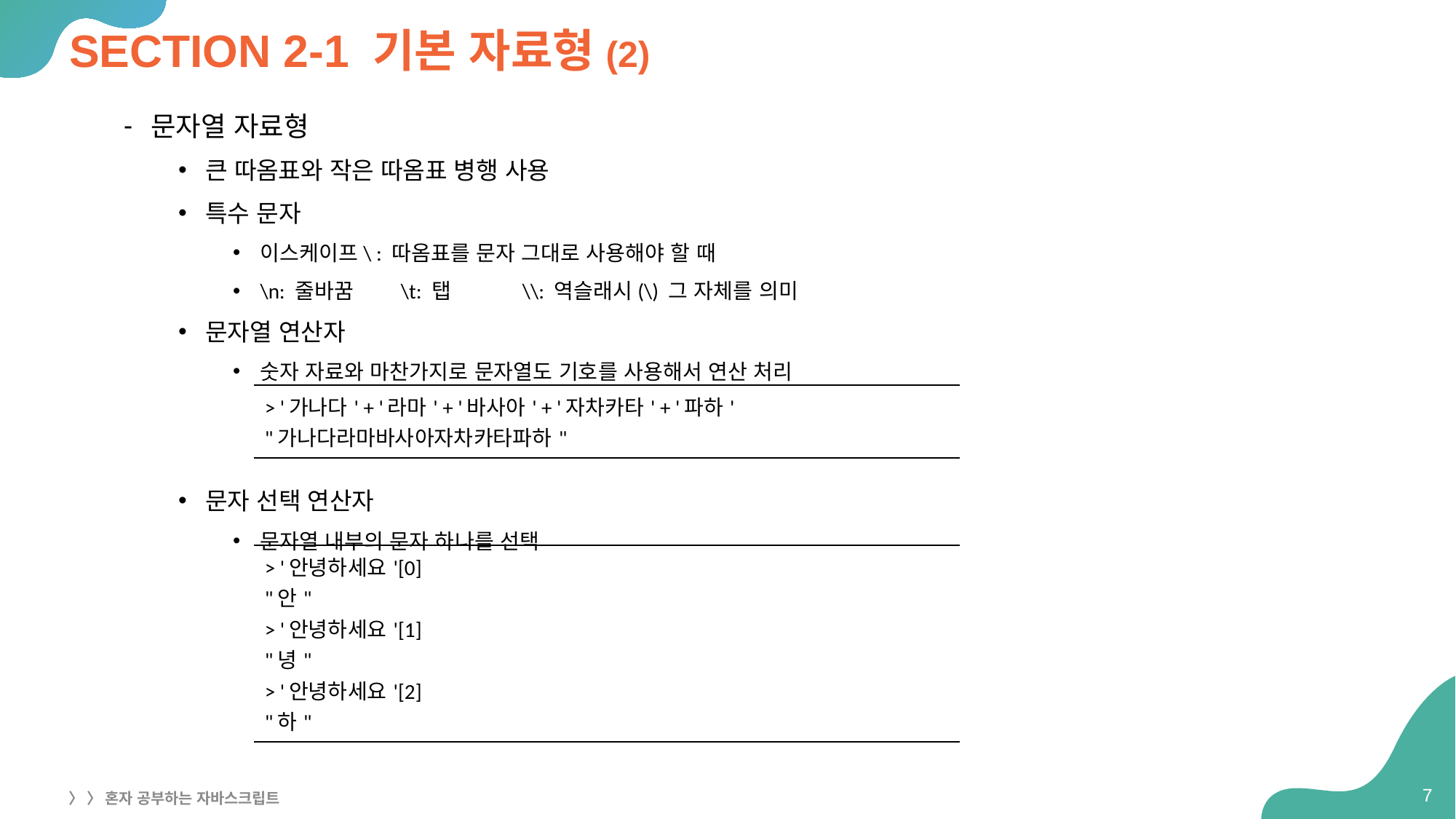

# SECTION 2-1 기본 자료형(2)
문자열 자료형
큰 따옴표와 작은 따옴표 병행 사용
특수 문자
이스케이프\ : 따옴표를 문자 그대로 사용해야 할 때
\n: 줄바꿈       \t: 탭           \\: 역슬래시(\) 그 자체를 의미
문자열 연산자
숫자 자료와 마찬가지로 문자열도 기호를 사용해서 연산 처리

문자 선택 연산자
문자열 내부의 문자 하나를 선택

| > '가나다' + '라마' + '바사아' + '자차카타' + '파하' "가나다라마바사아자차카타파하" |
| --- |
| > '안녕하세요'[0] "안" > '안녕하세요'[1] "녕" > '안녕하세요'[2] "하" |
| --- |
7
〉 〉 혼자 공부하는 자바스크립트